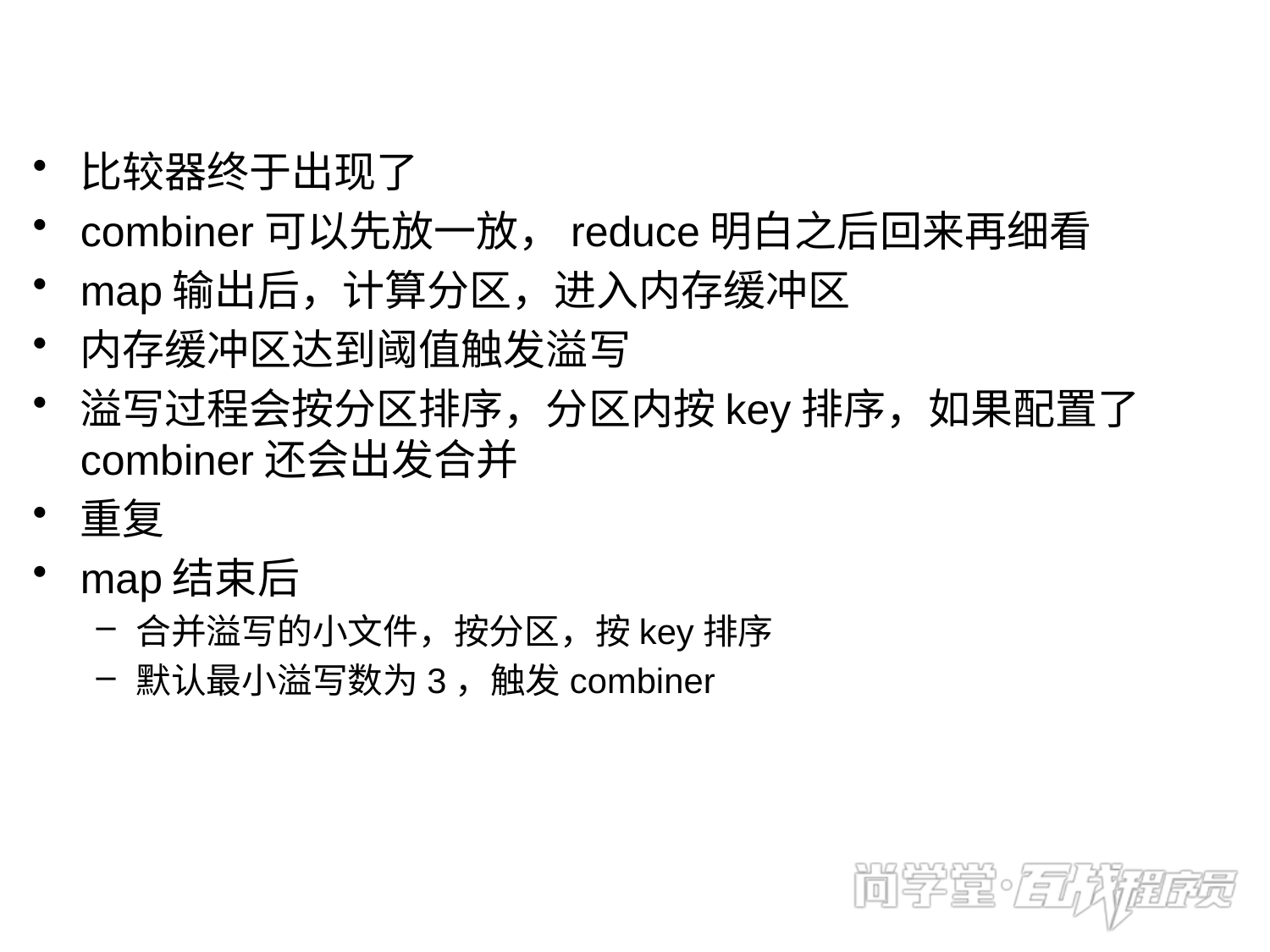

比较器终于出现了
combiner可以先放一放，reduce明白之后回来再细看
map输出后，计算分区，进入内存缓冲区
内存缓冲区达到阈值触发溢写
溢写过程会按分区排序，分区内按key排序，如果配置了combiner还会出发合并
重复
map结束后
合并溢写的小文件，按分区，按key排序
默认最小溢写数为3，触发combiner